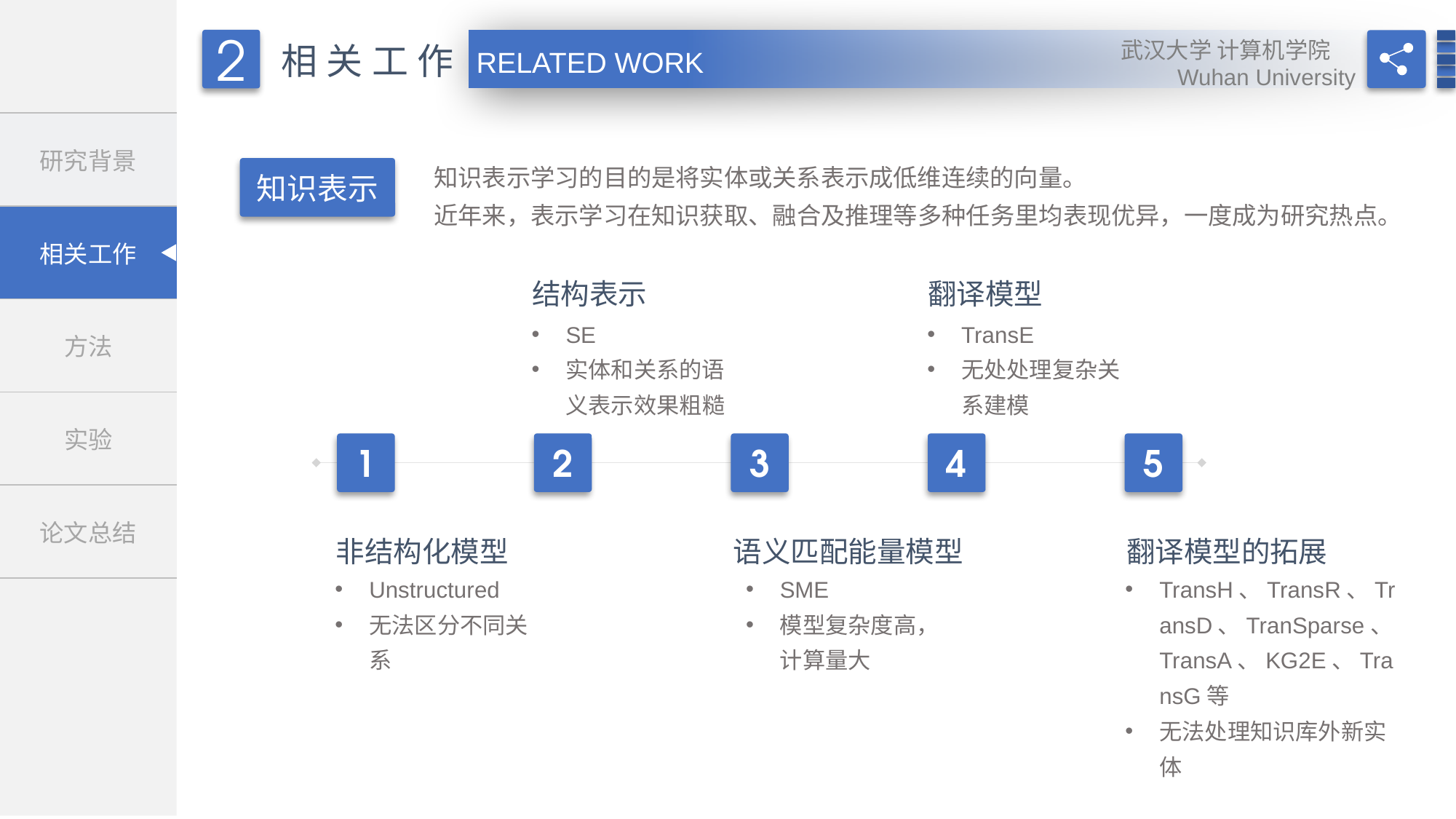

知识表示学习的目的是将实体或关系表示成低维连续的向量。
近年来，表示学习在知识获取、融合及推理等多种任务里均表现优异，一度成为研究热点。
知识表示
结构表示
翻译模型
SE
实体和关系的语义表示效果粗糙
TransE
无处处理复杂关系建模
1
2
3
4
5
非结构化模型
语义匹配能量模型
翻译模型的拓展
Unstructured
无法区分不同关系
SME
模型复杂度高，计算量大
TransH、TransR、TransD、TranSparse、TransA、KG2E、TransG等
无法处理知识库外新实体